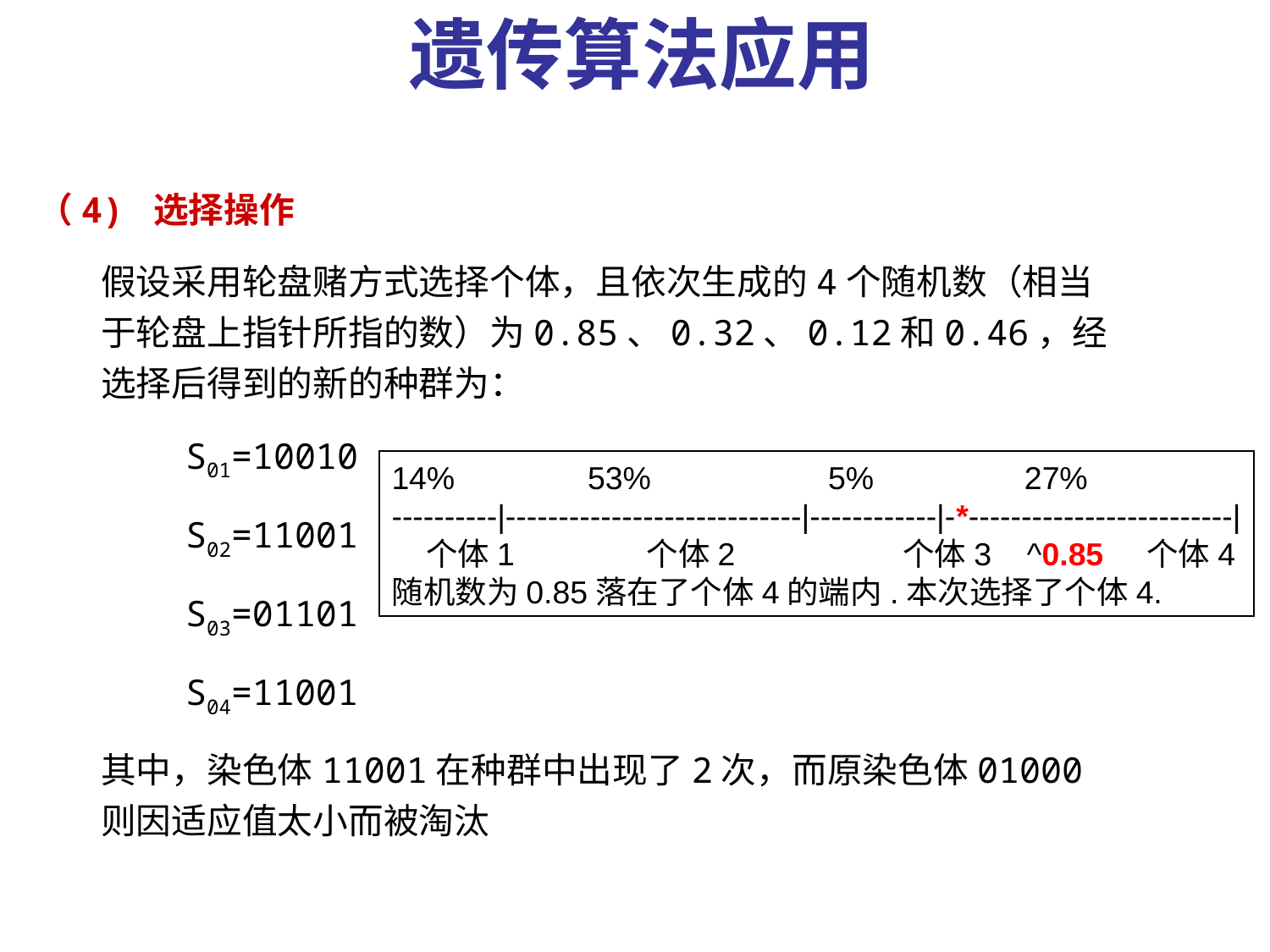

遗传算法应用
（4) 选择操作
假设采用轮盘赌方式选择个体，且依次生成的4个随机数（相当于轮盘上指针所指的数）为0.85、0.32、0.12和0.46，经选择后得到的新的种群为：
    S01=10010
    S02=11001
    S03=01101
    S04=11001
其中，染色体11001在种群中出现了2次，而原染色体01000则因适应值太小而被淘汰
14%               53%                    5%                 27%       
----------|----------------------------|------------|-*-------------------------|
   个体1              个体2                  个体3    ^0.85    个体4
随机数为0.85落在了个体4的端内.本次选择了个体4.